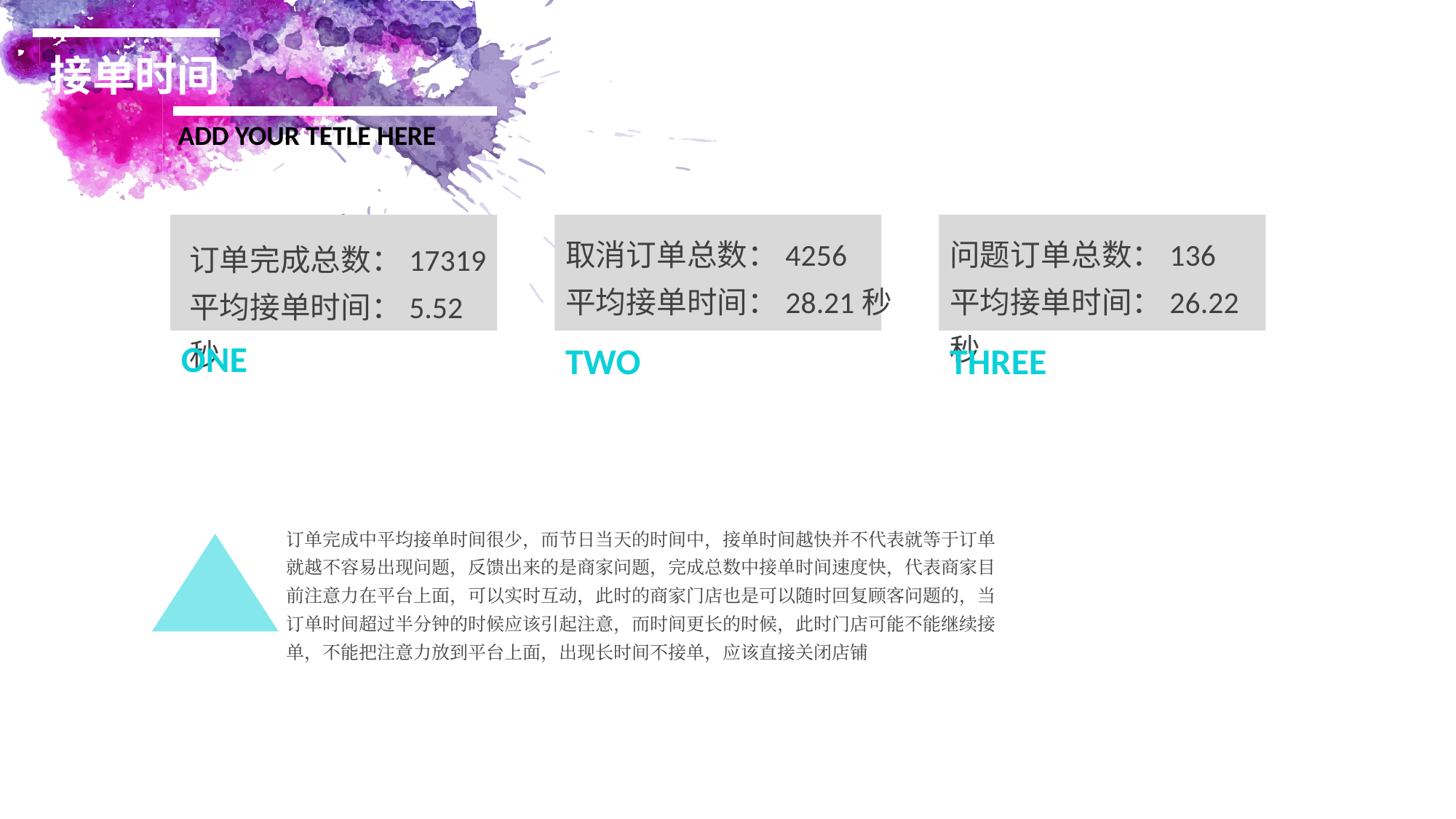

接单时间
ADD YOUR TETLE HERE

取消订单总数：4256
平均接单时间：28.21秒
问题订单总数：136
平均接单时间：26.22秒
订单完成总数：17319平均接单时间：5.52秒
ONE
TWO
THREE
订单完成中平均接单时间很少，而节日当天的时间中，接单时间越快并不代表就等于订单就越不容易出现问题，反馈出来的是商家问题，完成总数中接单时间速度快，代表商家目前注意力在平台上面，可以实时互动，此时的商家门店也是可以随时回复顾客问题的，当订单时间超过半分钟的时候应该引起注意，而时间更长的时候，此时门店可能不能继续接单，不能把注意力放到平台上面，出现长时间不接单，应该直接关闭店铺